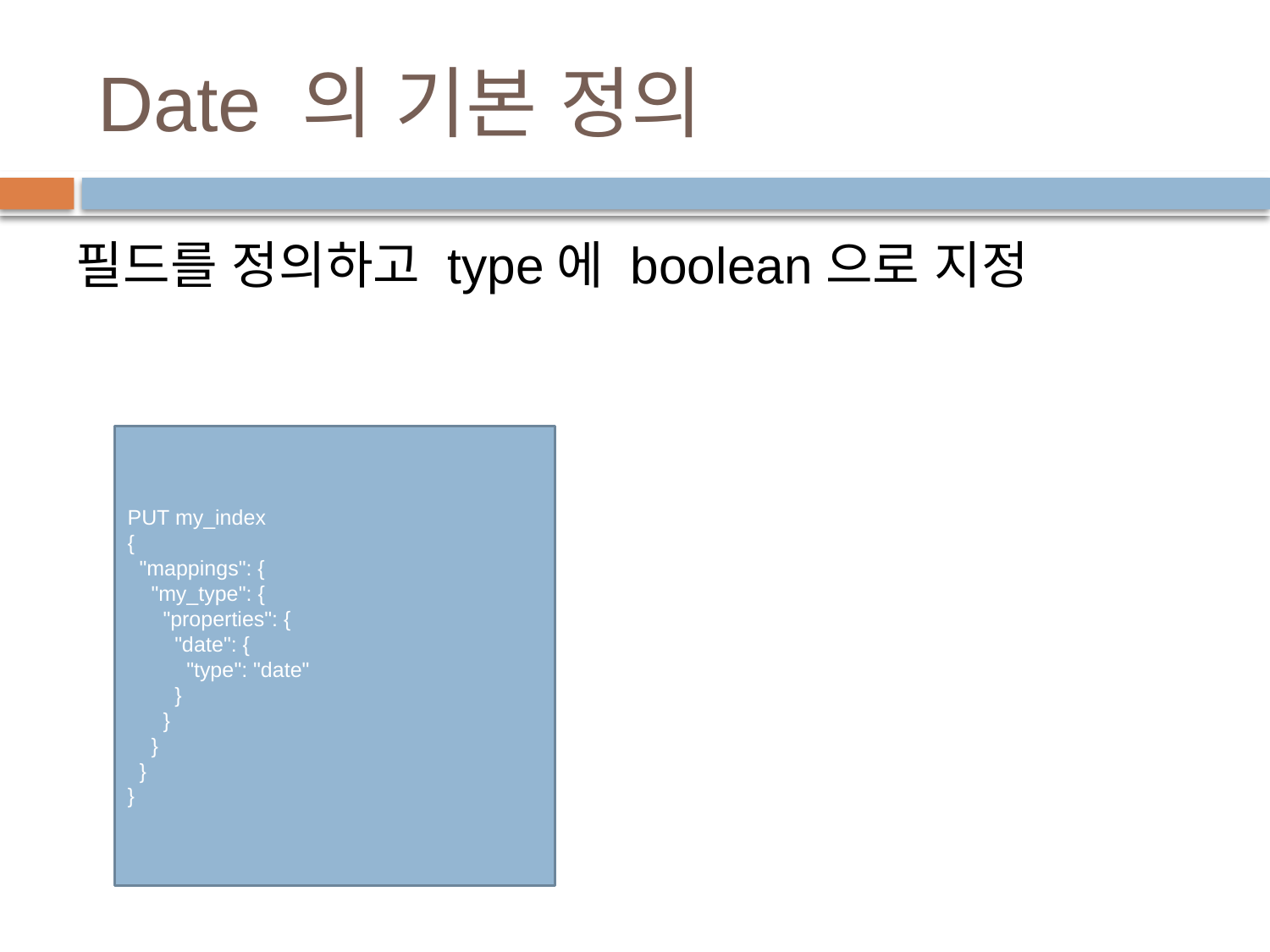

# Date 의 기본 정의
필드를 정의하고 type에 boolean으로 지정
PUT my_index
{
  "mappings": {
    "my_type": {
      "properties": {
        "date": {
          "type": "date"
        }
      }
    }
  }
}